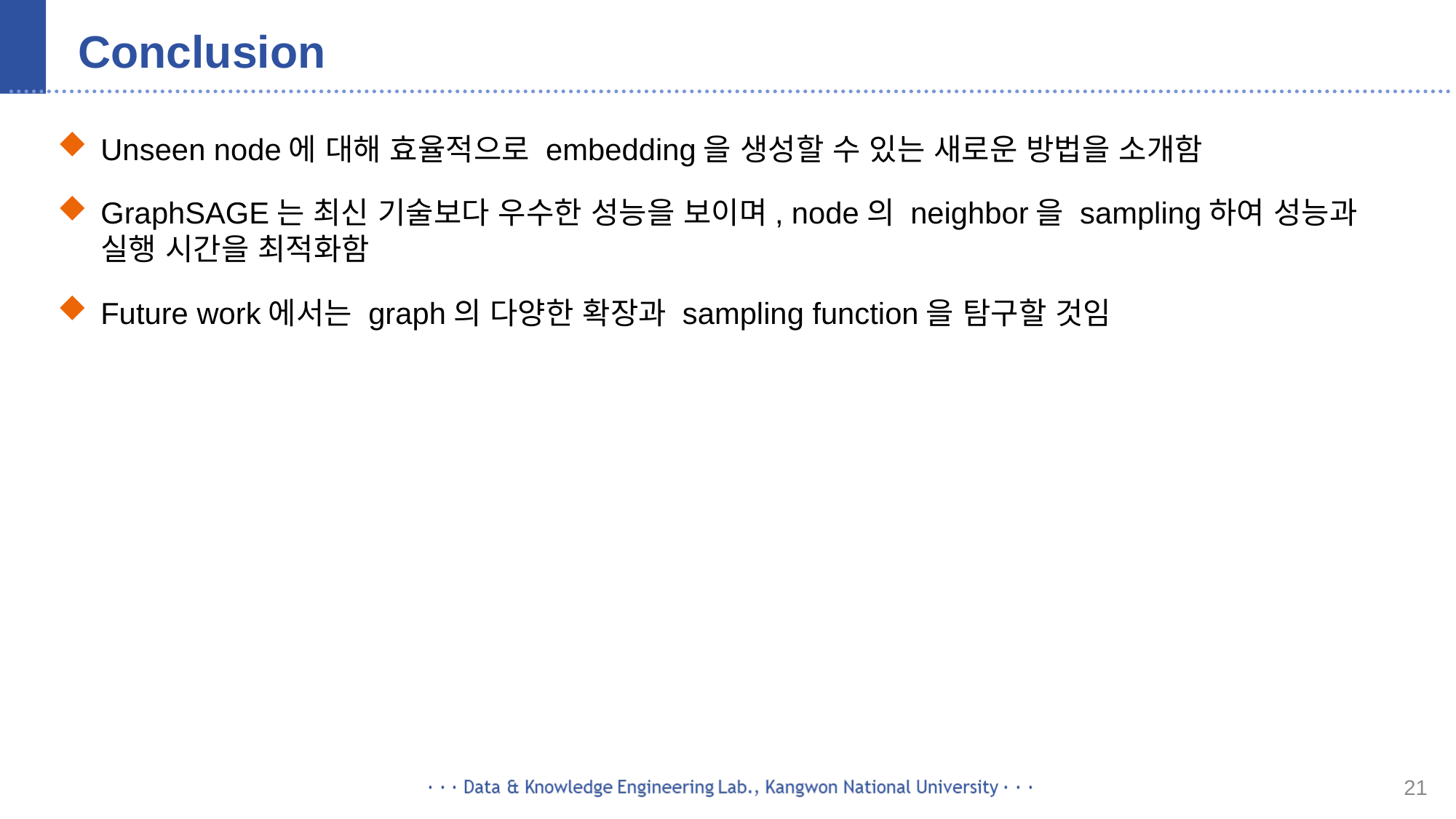

# Conclusion
Unseen node에 대해 효율적으로 embedding을 생성할 수 있는 새로운 방법을 소개함
GraphSAGE는 최신 기술보다 우수한 성능을 보이며, node의 neighbor을 sampling하여 성능과  실행 시간을 최적화함
Future work에서는 graph의 다양한 확장과 sampling function을 탐구할 것임

21